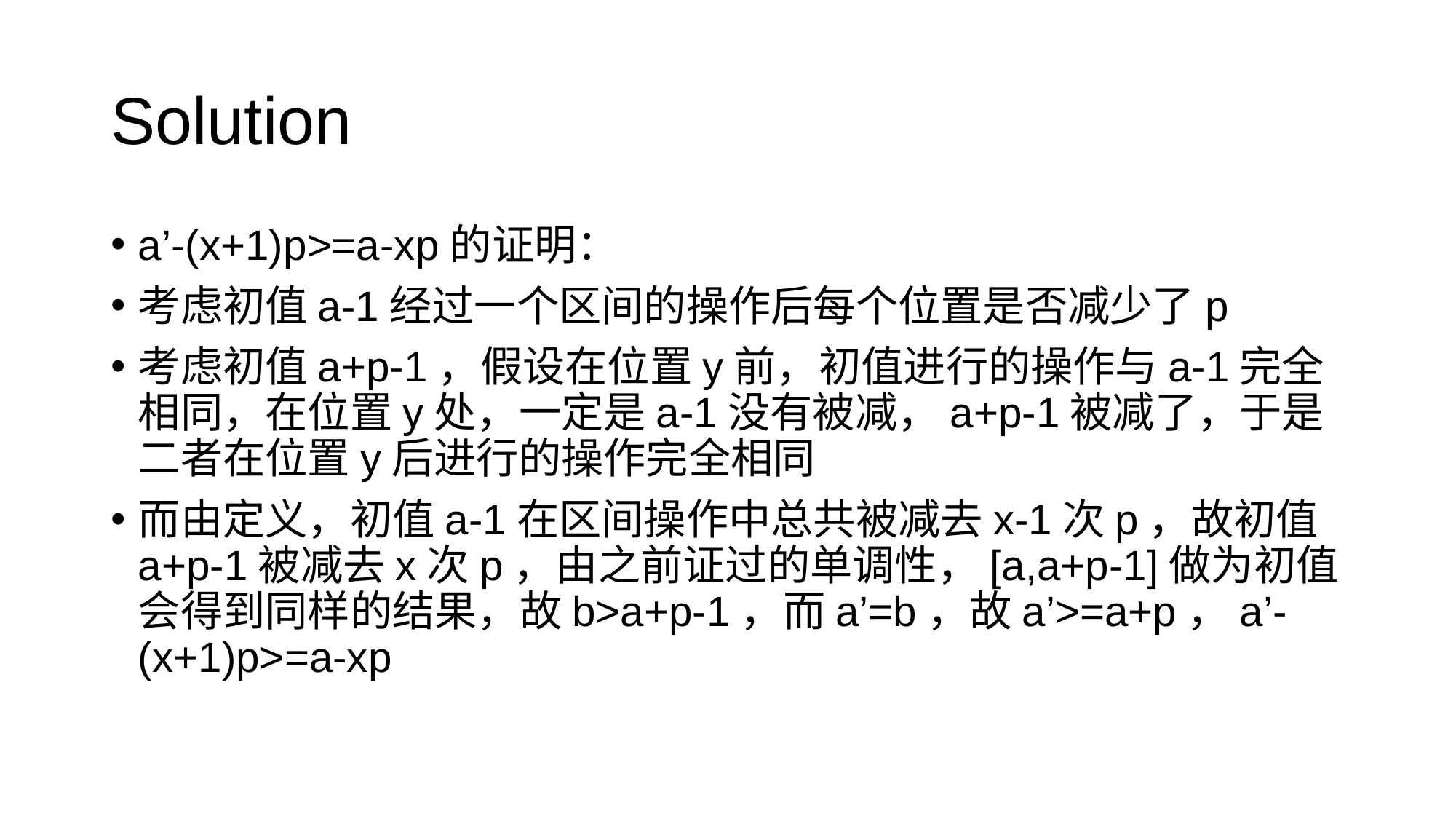

# Solution
a’-(x+1)p>=a-xp的证明：
考虑初值a-1经过一个区间的操作后每个位置是否减少了p
考虑初值a+p-1，假设在位置y前，初值进行的操作与a-1完全相同，在位置y处，一定是a-1没有被减，a+p-1被减了，于是二者在位置y后进行的操作完全相同
而由定义，初值a-1在区间操作中总共被减去x-1次p，故初值a+p-1被减去x次p，由之前证过的单调性，[a,a+p-1]做为初值会得到同样的结果，故b>a+p-1，而a’=b，故a’>=a+p，a’-(x+1)p>=a-xp